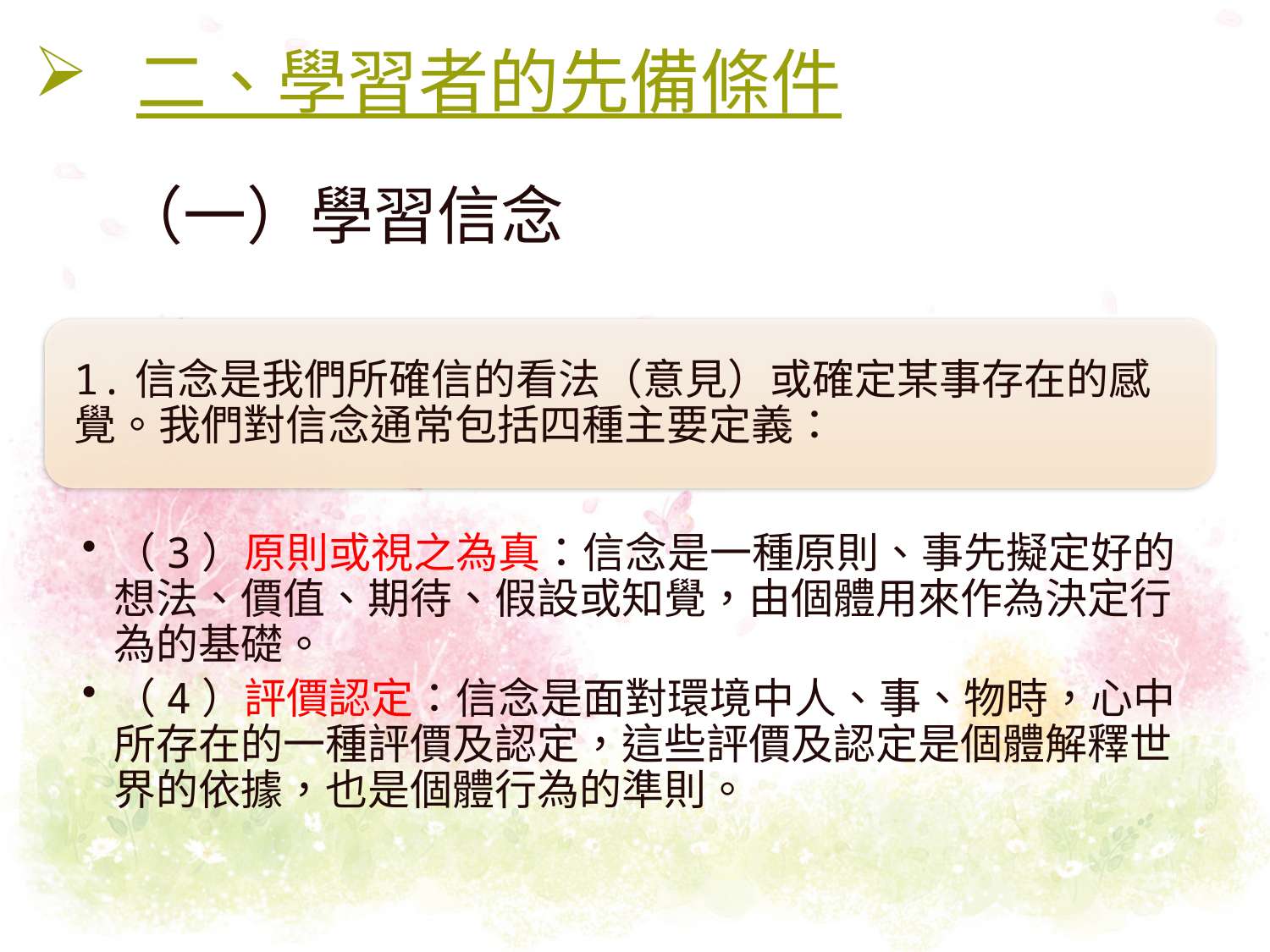

# 二、學習者的先備條件
（一）學習信念
1.信念是我們所確信的看法（意見）或確定某事存在的感覺。我們對信念通常包括四種主要定義：
（3）原則或視之為真：信念是一種原則、事先擬定好的想法、價值、期待、假設或知覺，由個體用來作為決定行為的基礎。
（4）評價認定：信念是面對環境中人、事、物時，心中所存在的一種評價及認定，這些評價及認定是個體解釋世界的依據，也是個體行為的準則。